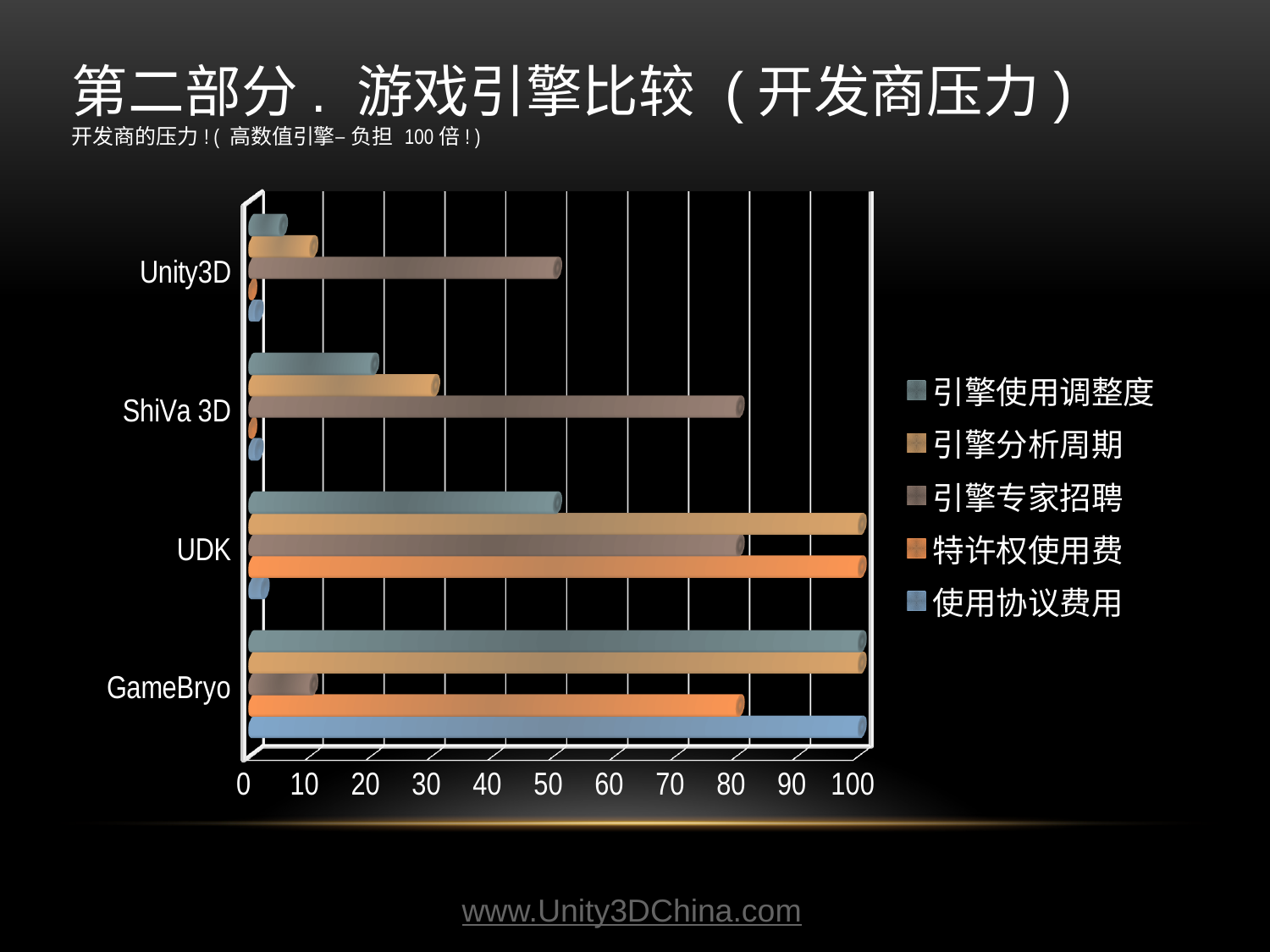

第二部分. 游戏引擎比较 (开发商压力)
开发商的压力! ( 高数值引擎– 负担 100倍! )

[unsupported chart]

www.Unity3DChina.com